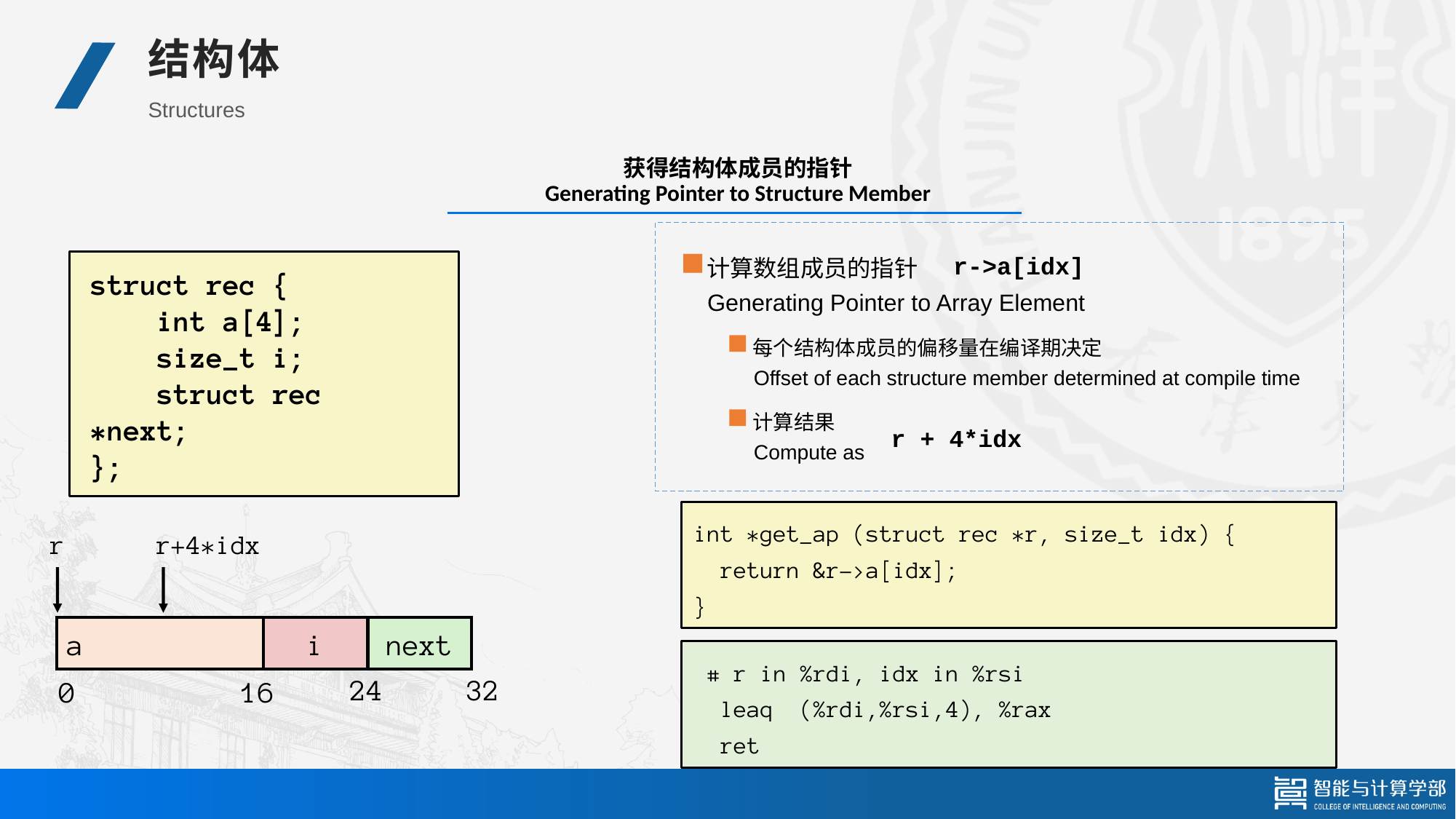

结构体
Structures
# 获得结构体成员的指针 Generating Pointer to Structure Member
计算数组成员的指针
Generating Pointer to Array Element
每个结构体成员的偏移量在编译期决定
Offset of each structure member determined at compile time
计算结果
Compute as

r->a[idx]
struct rec {
    int a[4];
    size_t i;
    struct rec *next;
};
T   A[L];
r + 4*idx
int *get_ap (struct rec *r, size_t idx) {
  return &r->a[idx];
}
r

i
next
24
32
16
0
r+4*idx

a
 # r in %rdi, idx in %rsi
  leaq  (%rdi,%rsi,4), %rax
  ret